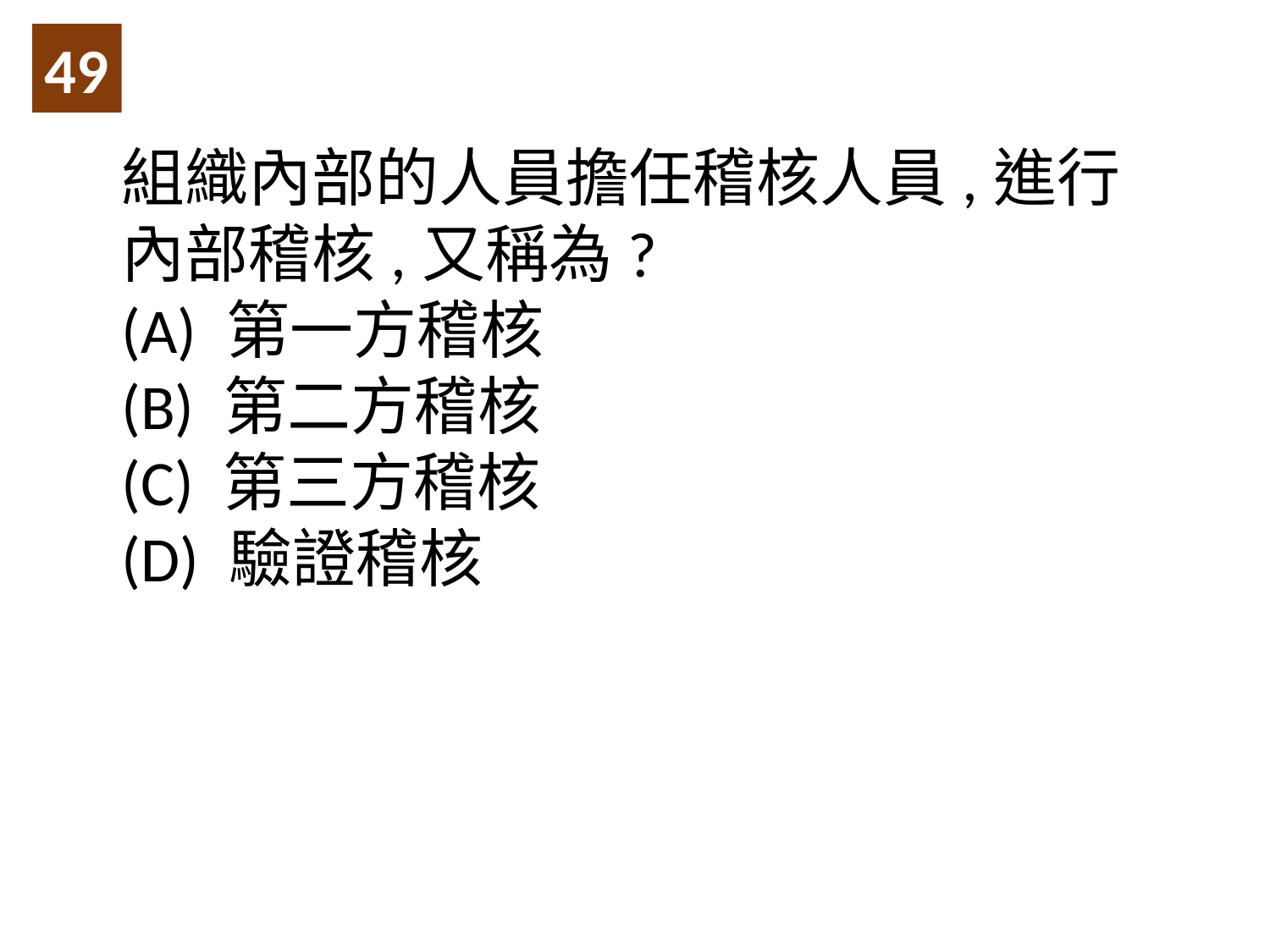

49
組織內部的人員擔任稽核人員,進行內部稽核,又稱為?
(A) 第一方稽核
(B) 第二方稽核
(C) 第三方稽核
(D) 驗證稽核